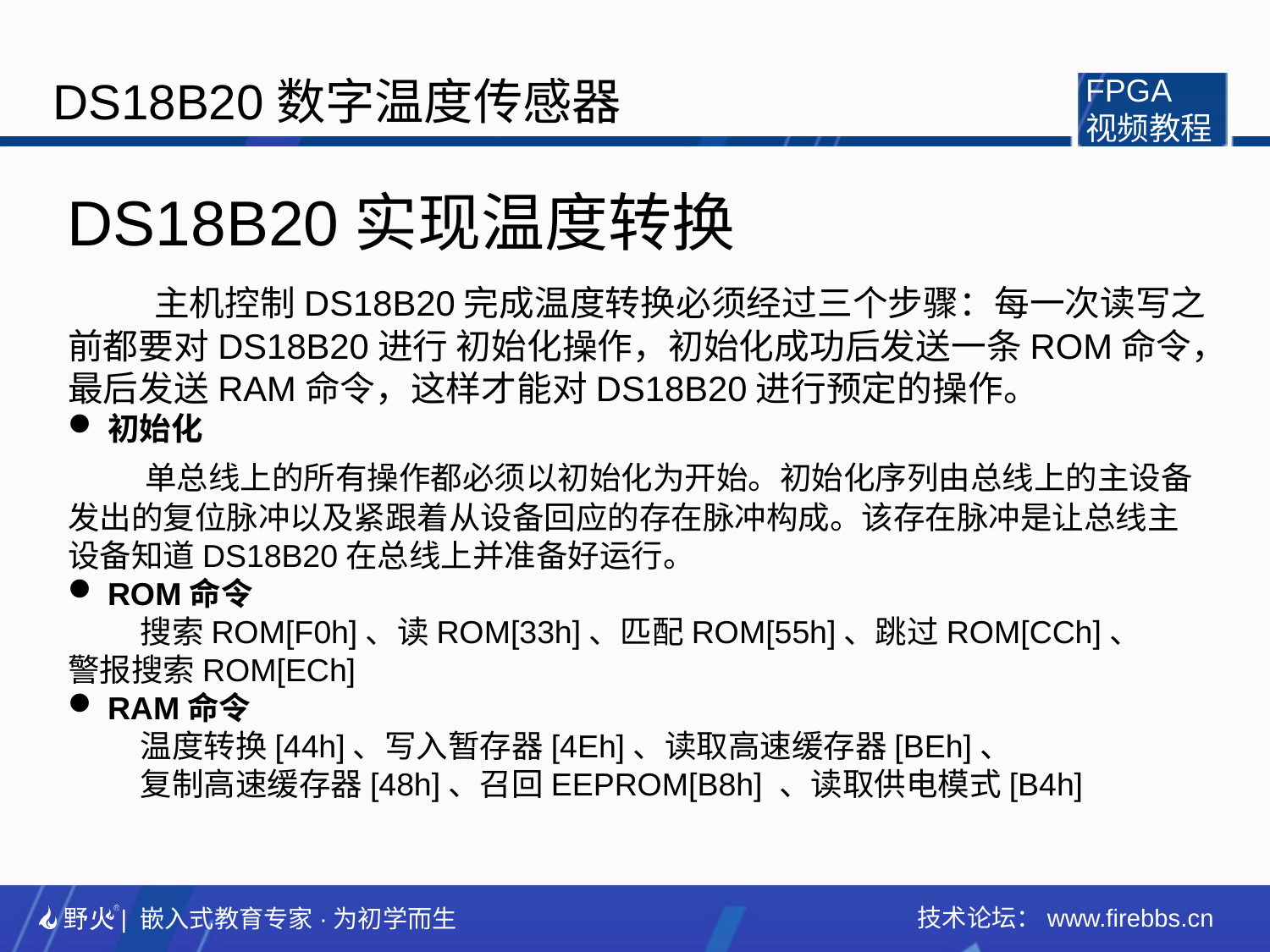

DS18B20数字温度传感器
FPGA
视频教程
DS18B20实现温度转换
        主机控制DS18B20完成温度转换必须经过三个步骤：每一次读写之前都要对DS18B20进行 初始化操作，初始化成功后发送一条ROM命令，最后发送RAM命令，这样才能对DS18B20进行预定的操作。
初始化
       单总线上的所有操作都必须以初始化为开始。初始化序列由总线上的主设备发出的复位脉冲以及紧跟着从设备回应的存在脉冲构成。该存在脉冲是让总线主设备知道DS18B20在总线上并准备好运行。
ROM命令
         搜索ROM[F0h]、读ROM[33h]、匹配ROM[55h]、跳过ROM[CCh]、
警报搜索ROM[ECh]
RAM命令
         温度转换[44h]、写入暂存器[4Eh]、读取高速缓存器[BEh]、
         复制高速缓存器[48h]、召回EEPROM[B8h] 、读取供电模式[B4h]